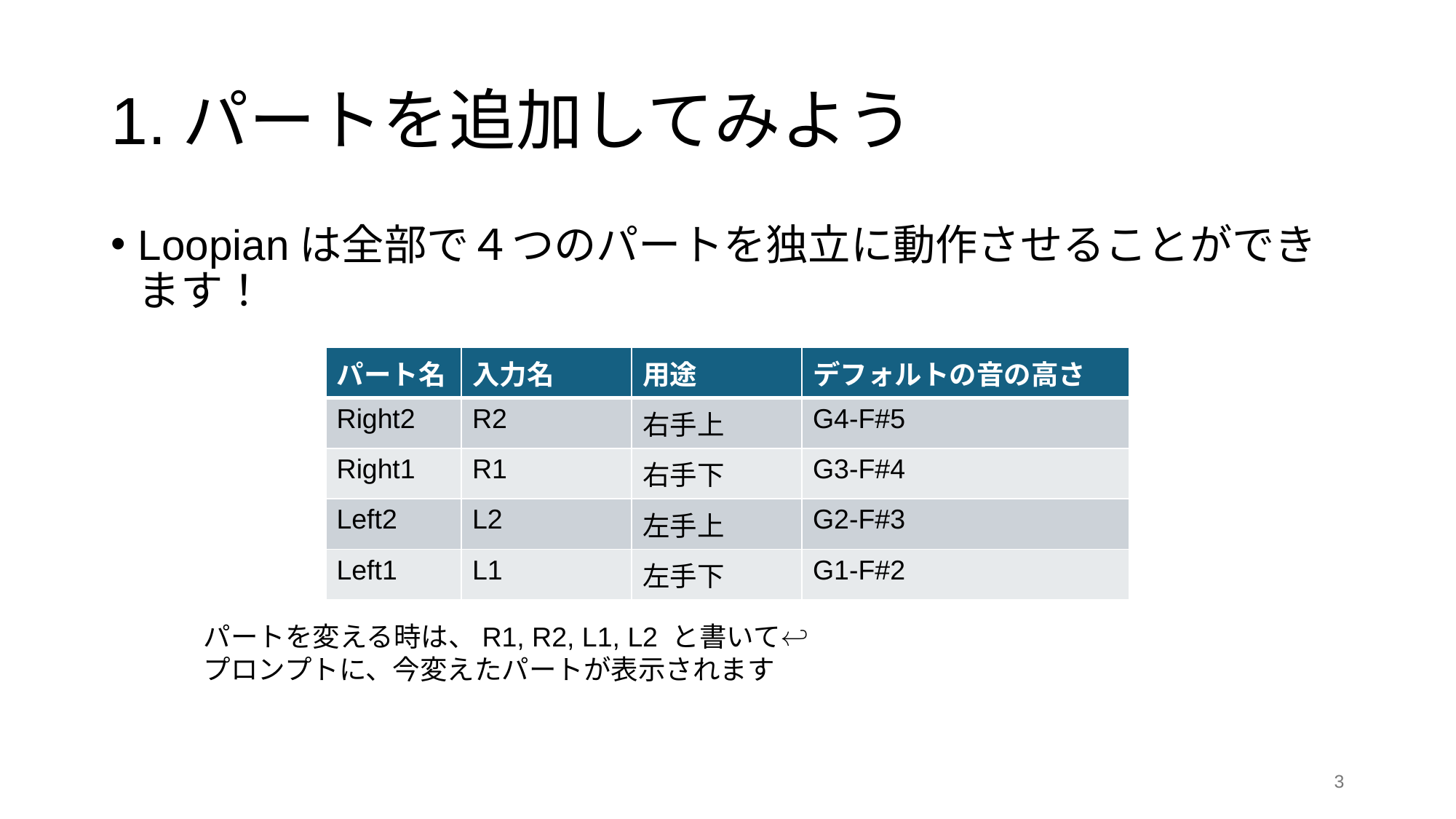

# 1.パートを追加してみよう
Loopianは全部で４つのパートを独立に動作させることができます！
| パート名 | 入力名 | 用途 | デフォルトの音の高さ |
| --- | --- | --- | --- |
| Right2 | R2 | 右手上 | G4-F#5 |
| Right1 | R1 | 右手下 | G3-F#4 |
| Left2 | L2 | 左手上 | G2-F#3 |
| Left1 | L1 | 左手下 | G1-F#2 |
パートを変える時は、R1, R2, L1, L2 と書いて↩️
プロンプトに、今変えたパートが表示されます
3